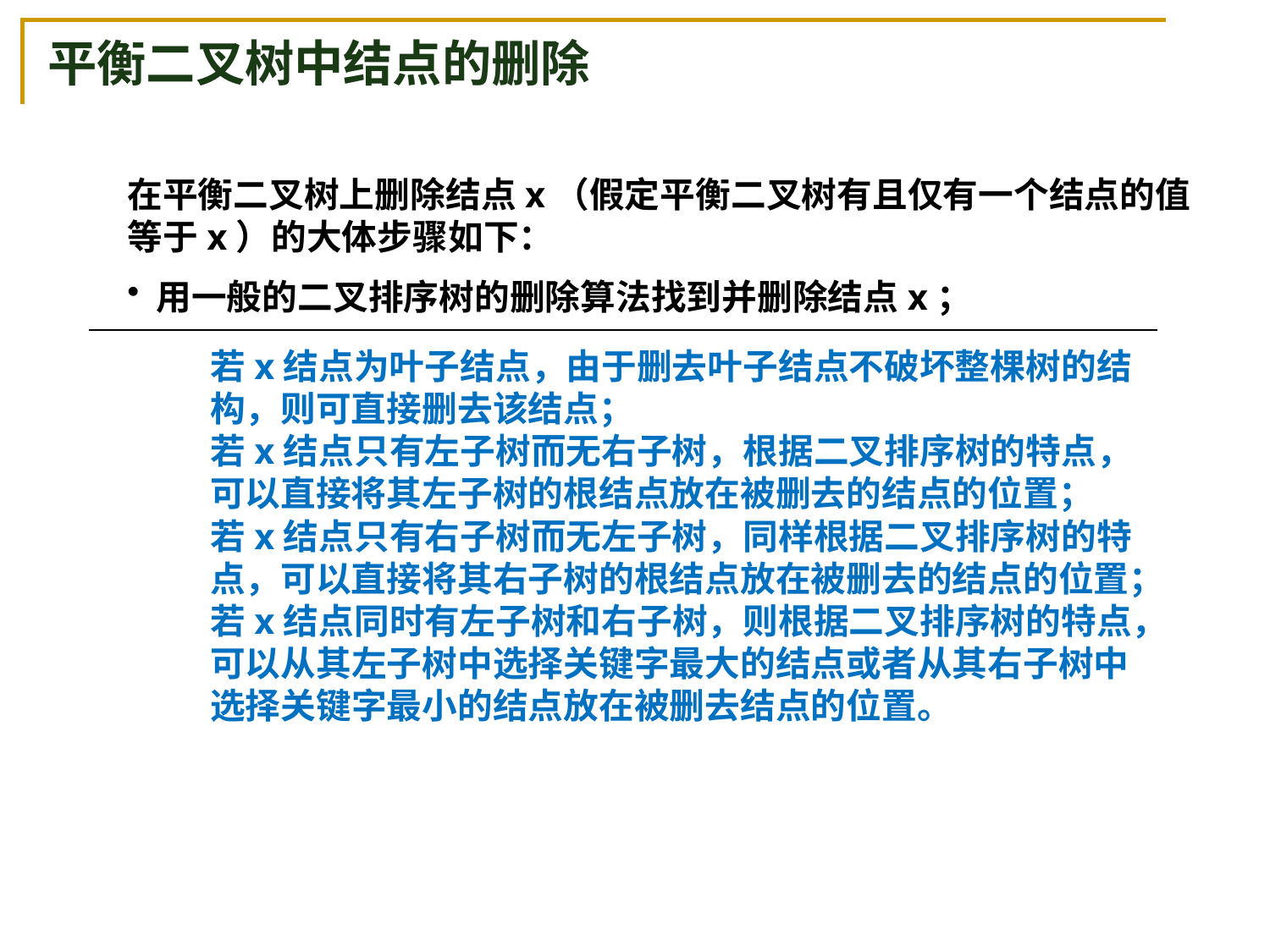

# 平衡二叉树中结点的删除
在平衡二叉树上删除结点x（假定平衡二叉树有且仅有一个结点的值等于x）的大体步骤如下：
 用一般的二叉排序树的删除算法找到并删除结点x；

若x结点为叶子结点，由于删去叶子结点不破坏整棵树的结构，则可直接删去该结点；
若x结点只有左子树而无右子树，根据二叉排序树的特点，可以直接将其左子树的根结点放在被删去的结点的位置；
若x结点只有右子树而无左子树，同样根据二叉排序树的特点，可以直接将其右子树的根结点放在被删去的结点的位置；
若x结点同时有左子树和右子树，则根据二叉排序树的特点，可以从其左子树中选择关键字最大的结点或者从其右子树中选择关键字最小的结点放在被删去结点的位置。